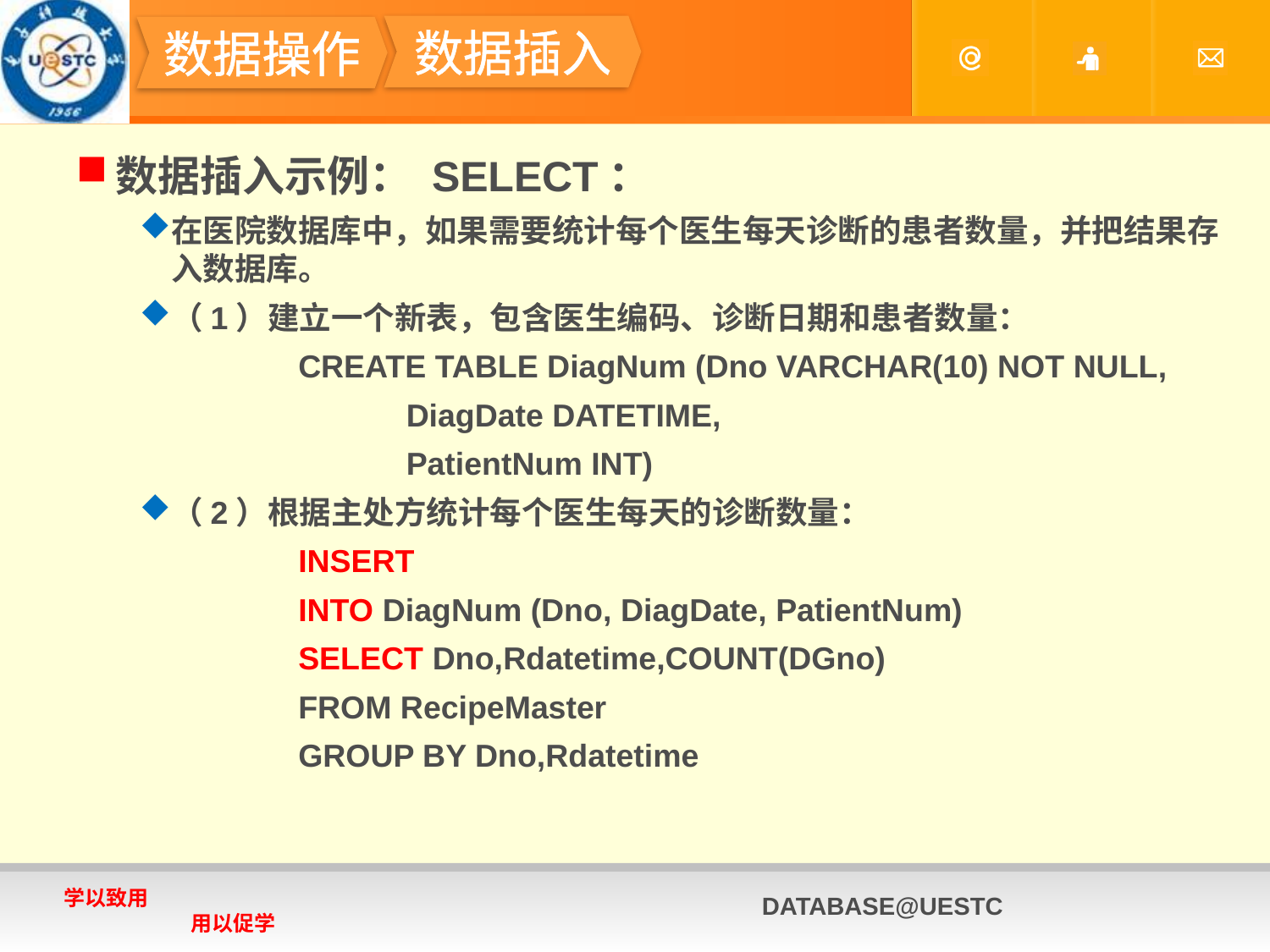

#
数据插入
数据操作
数据插入示例： SELECT：
在医院数据库中，如果需要统计每个医生每天诊断的患者数量，并把结果存入数据库。
（1）建立一个新表，包含医生编码、诊断日期和患者数量：
		CREATE TABLE DiagNum (Dno VARCHAR(10) NOT NULL,
                              DiagDate DATETIME,
                              PatientNum INT)
（2）根据主处方统计每个医生每天的诊断数量：
		INSERT
		INTO DiagNum (Dno, DiagDate, PatientNum)
		SELECT Dno,Rdatetime,COUNT(DGno)
		FROM RecipeMaster
		GROUP BY Dno,Rdatetime